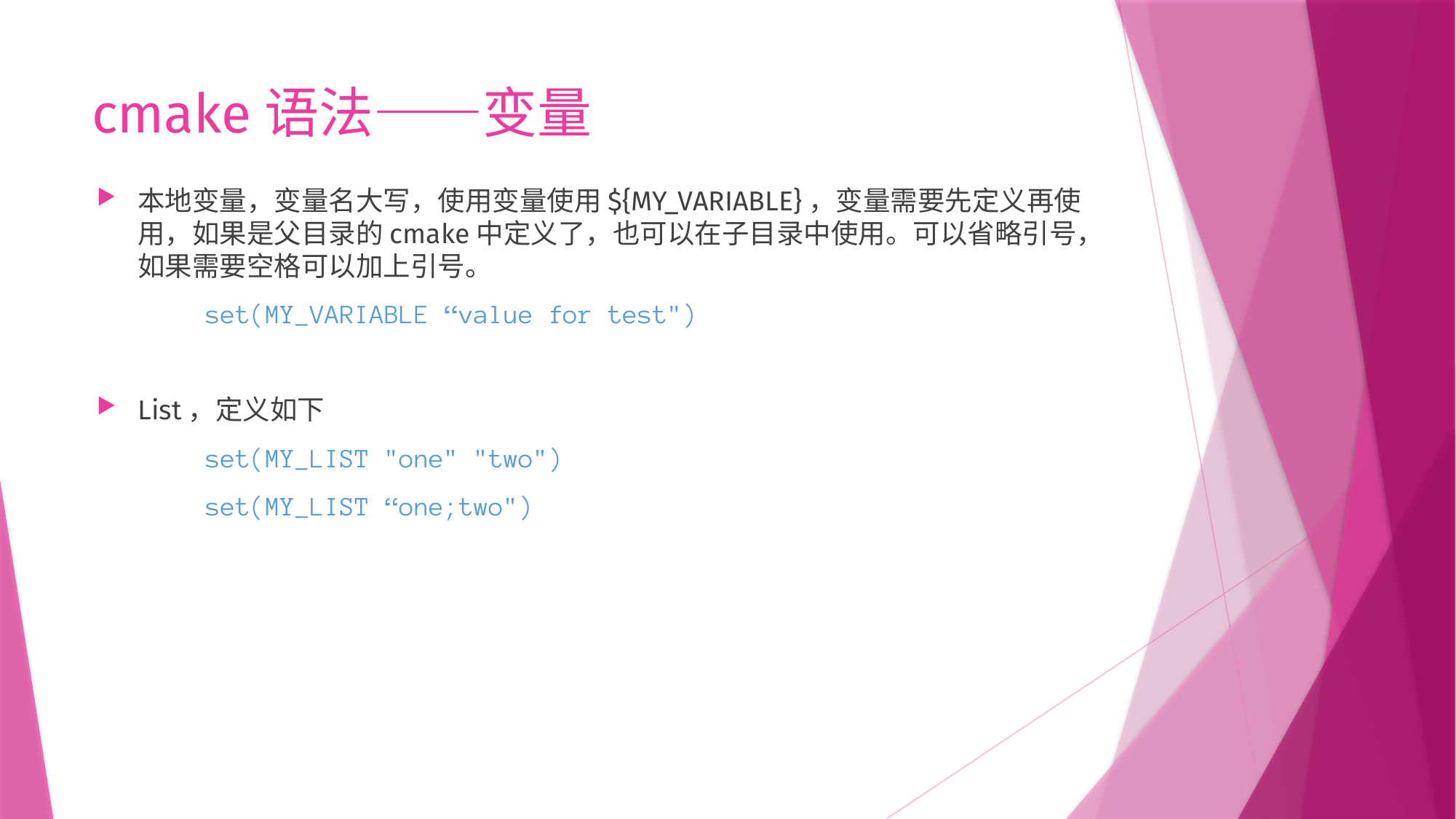

# cmake语法——变量
本地变量，变量名大写，使用变量使用${MY_VARIABLE}，变量需要先定义再使用，如果是父目录的cmake中定义了，也可以在子目录中使用。可以省略引号，如果需要空格可以加上引号。
	set(MY_VARIABLE “value for test")

List，定义如下
	set(MY_LIST "one" "two")
	set(MY_LIST “one;two")